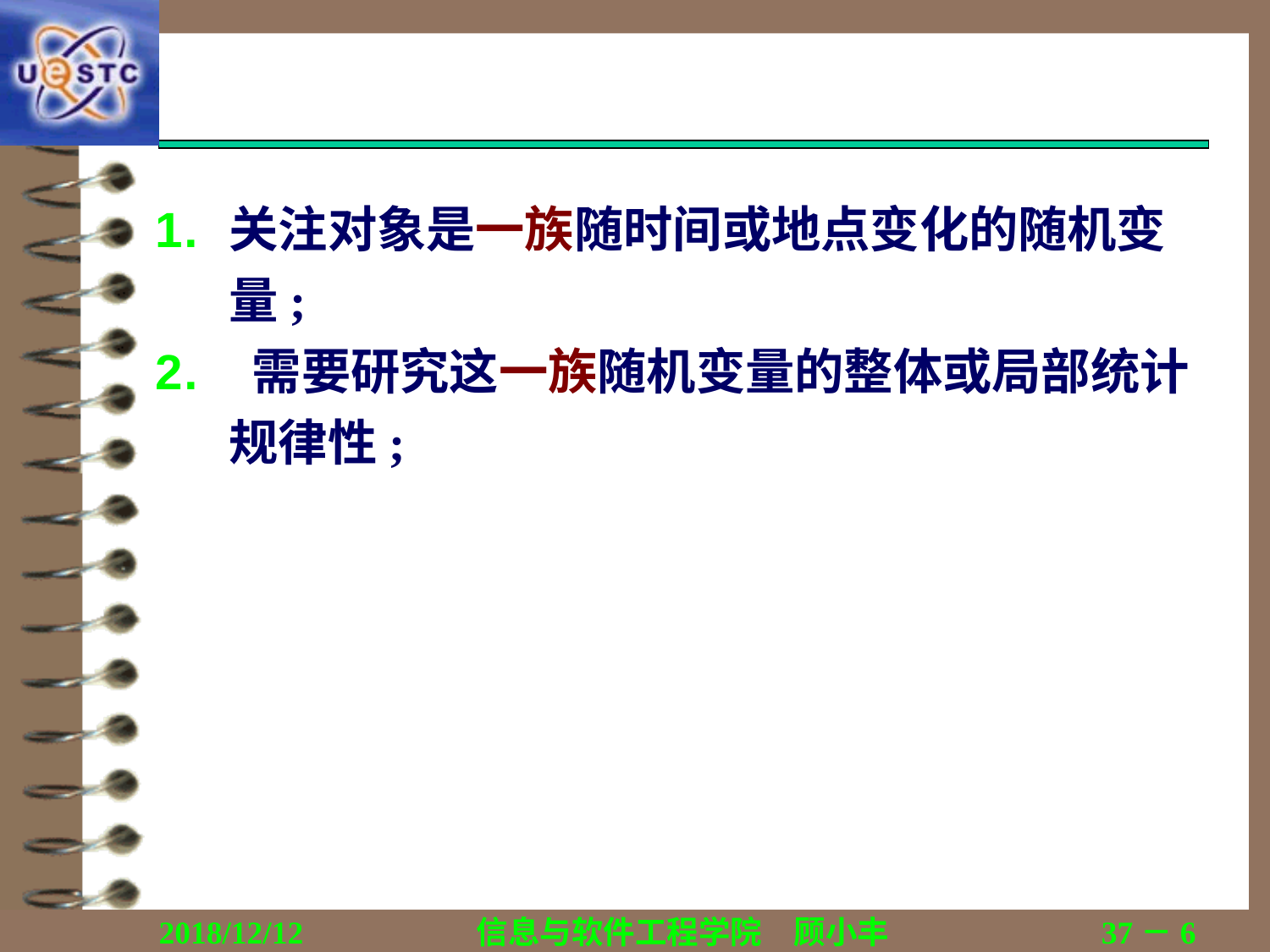

#
关注对象是一族随时间或地点变化的随机变量;
 需要研究这一族随机变量的整体或局部统计规律性;
2018/12/12
信息与软件工程学院　顾小丰
37－6